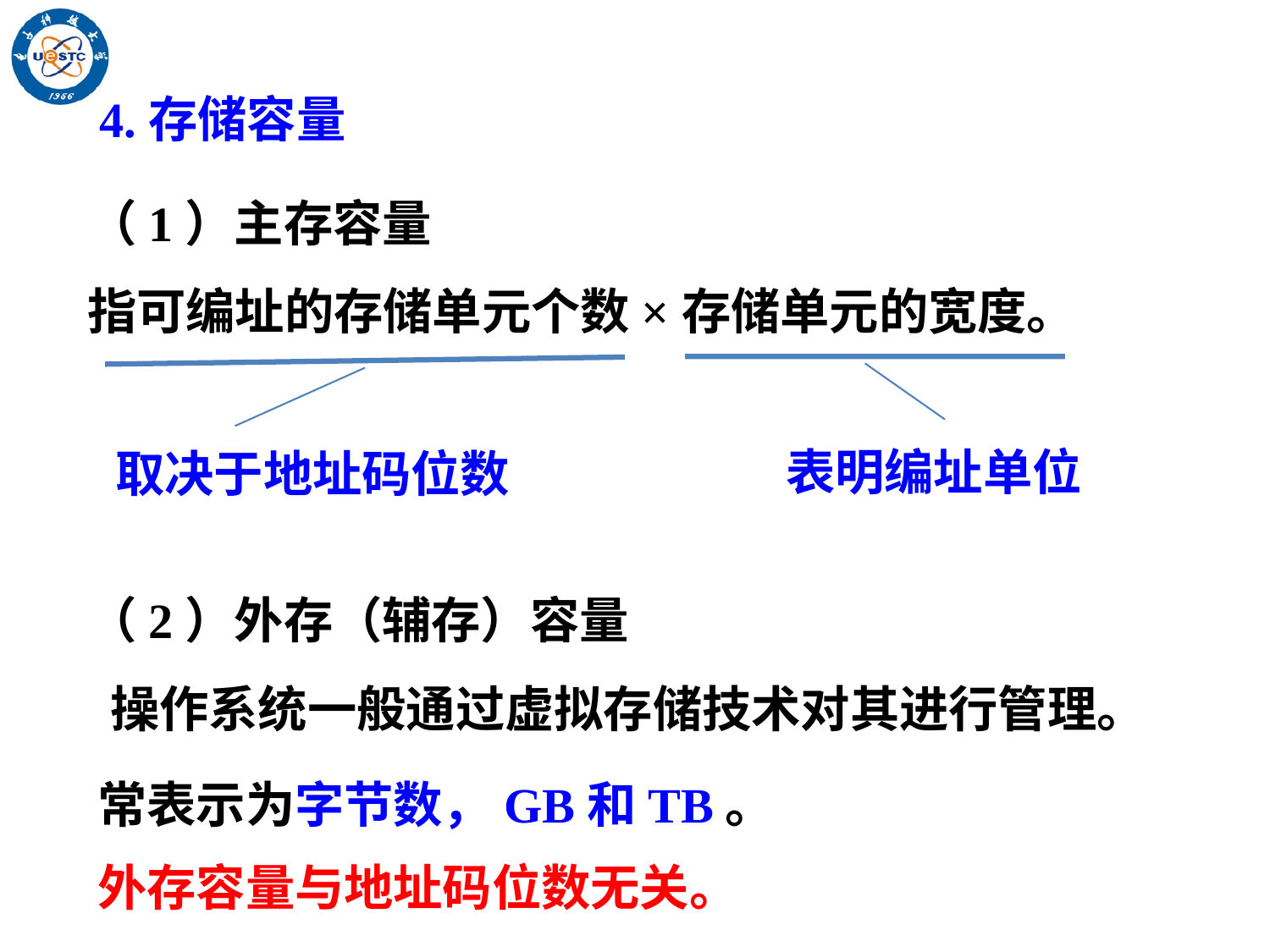

4.存储容量
（1）主存容量
指可编址的存储单元个数×存储单元的宽度。

表明编址单位
取决于地址码位数
（2）外存（辅存）容量
 操作系统一般通过虚拟存储技术对其进行管理。
常表示为字节数，GB和TB。
外存容量与地址码位数无关。